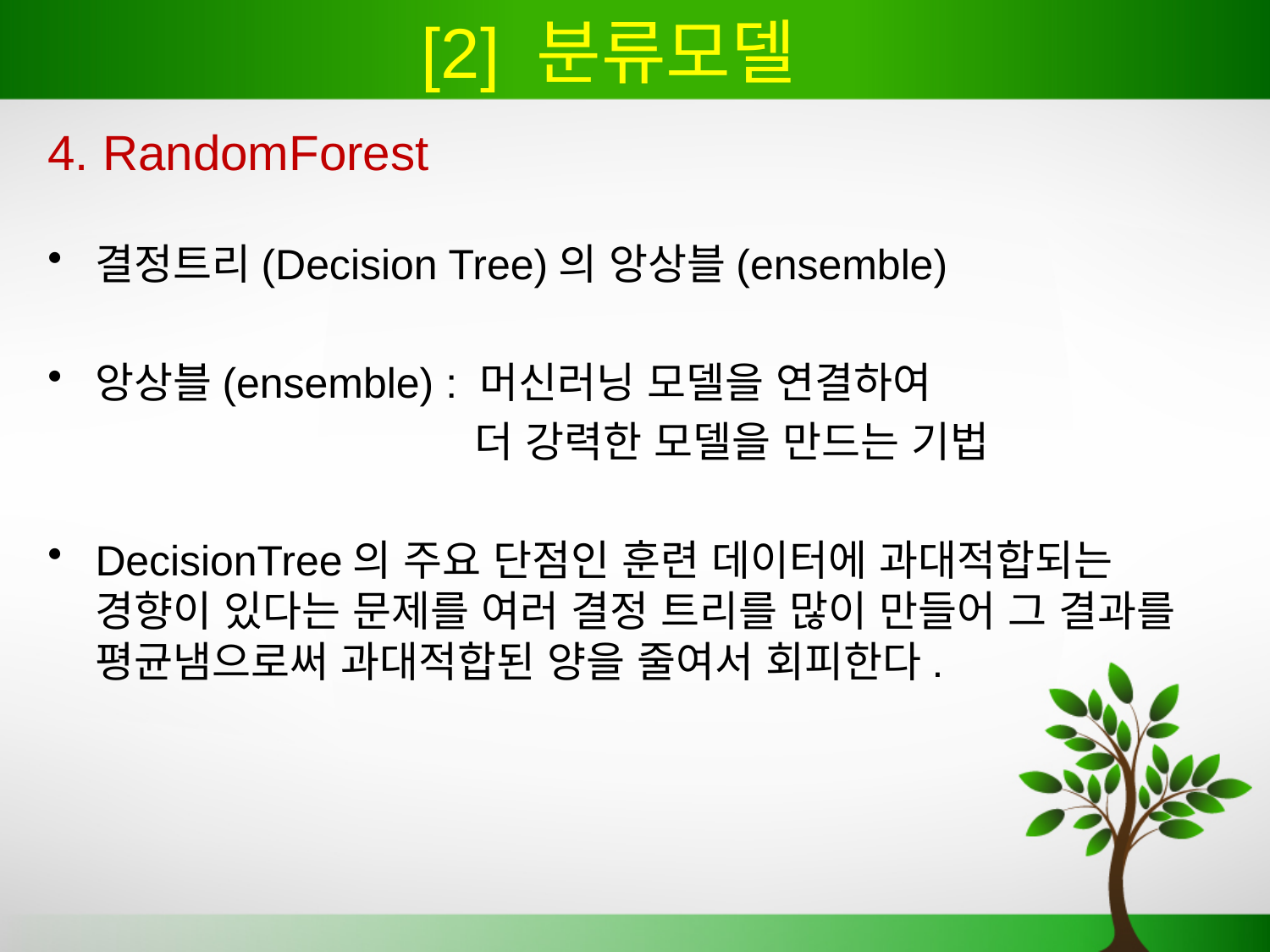

# [2] 분류모델
4. RandomForest

결정트리(Decision Tree)의 앙상블(ensemble)

앙상블(ensemble) : 머신러닝 모델을 연결하여
			   더 강력한 모델을 만드는 기법

DecisionTree의 주요 단점인 훈련 데이터에 과대적합되는 경향이 있다는 문제를 여러 결정 트리를 많이 만들어 그 결과를 평균냄으로써 과대적합된 양을 줄여서 회피한다.